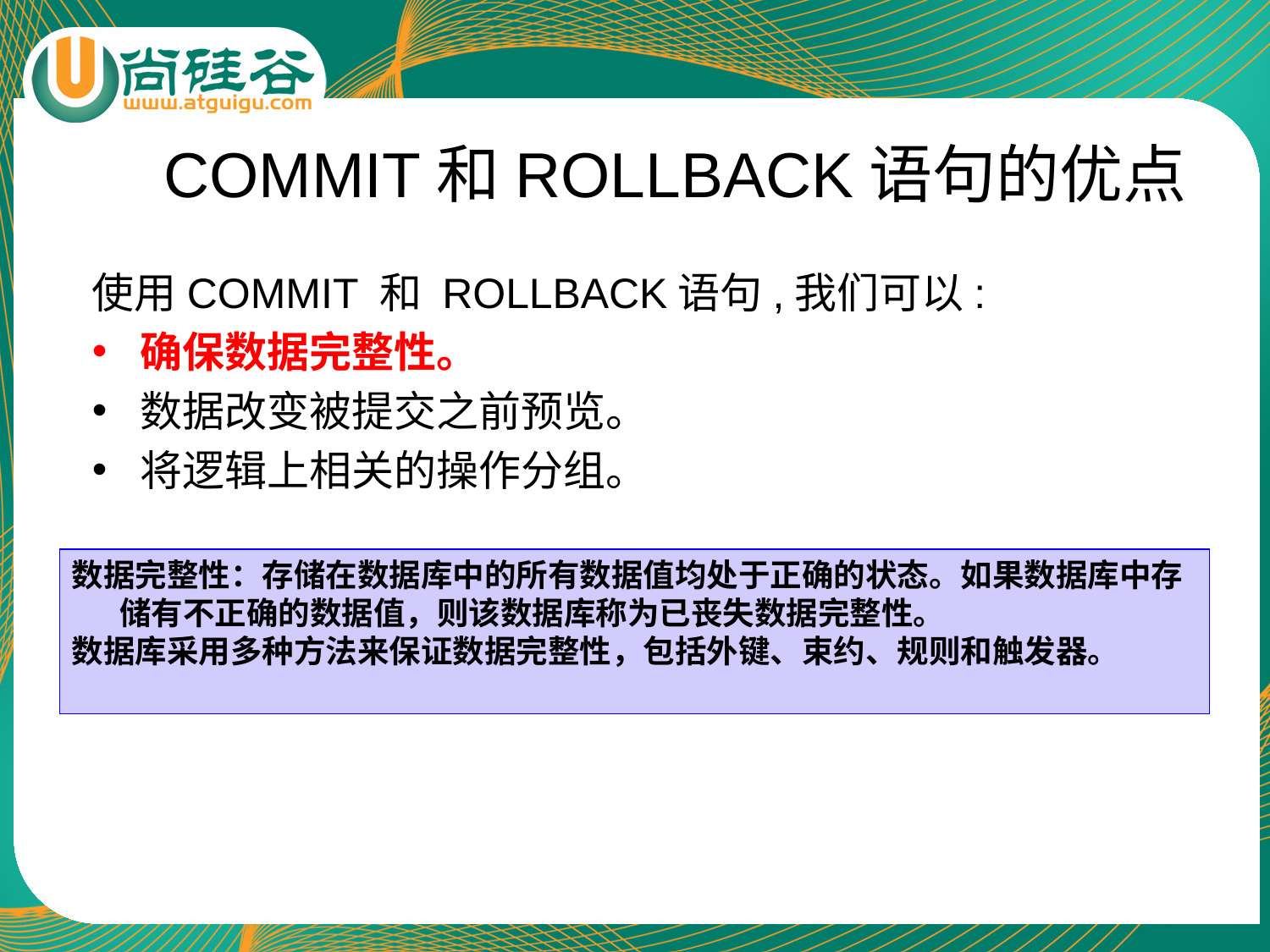

# COMMIT和ROLLBACK语句的优点
使用COMMIT 和 ROLLBACK语句,我们可以:
确保数据完整性。
数据改变被提交之前预览。
将逻辑上相关的操作分组。
数据完整性：存储在数据库中的所有数据值均处于正确的状态。如果数据库中存储有不正确的数据值，则该数据库称为已丧失数据完整性。
数据库采用多种方法来保证数据完整性，包括外键、束约、规则和触发器。